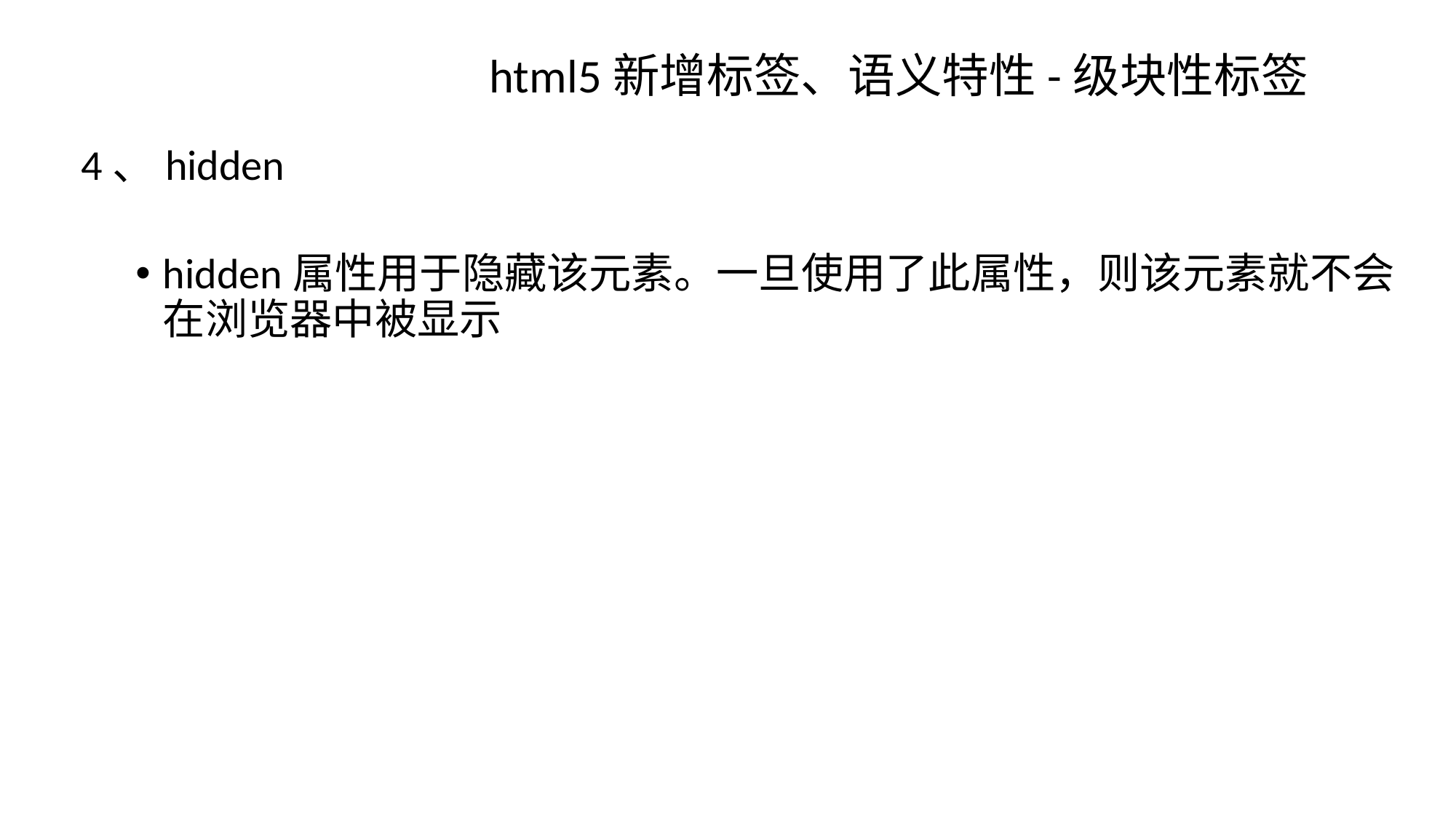

# html5新增标签、语义特性-级块性标签
4、hidden

hidden属性用于隐藏该元素。一旦使用了此属性，则该元素就不会在浏览器中被显示